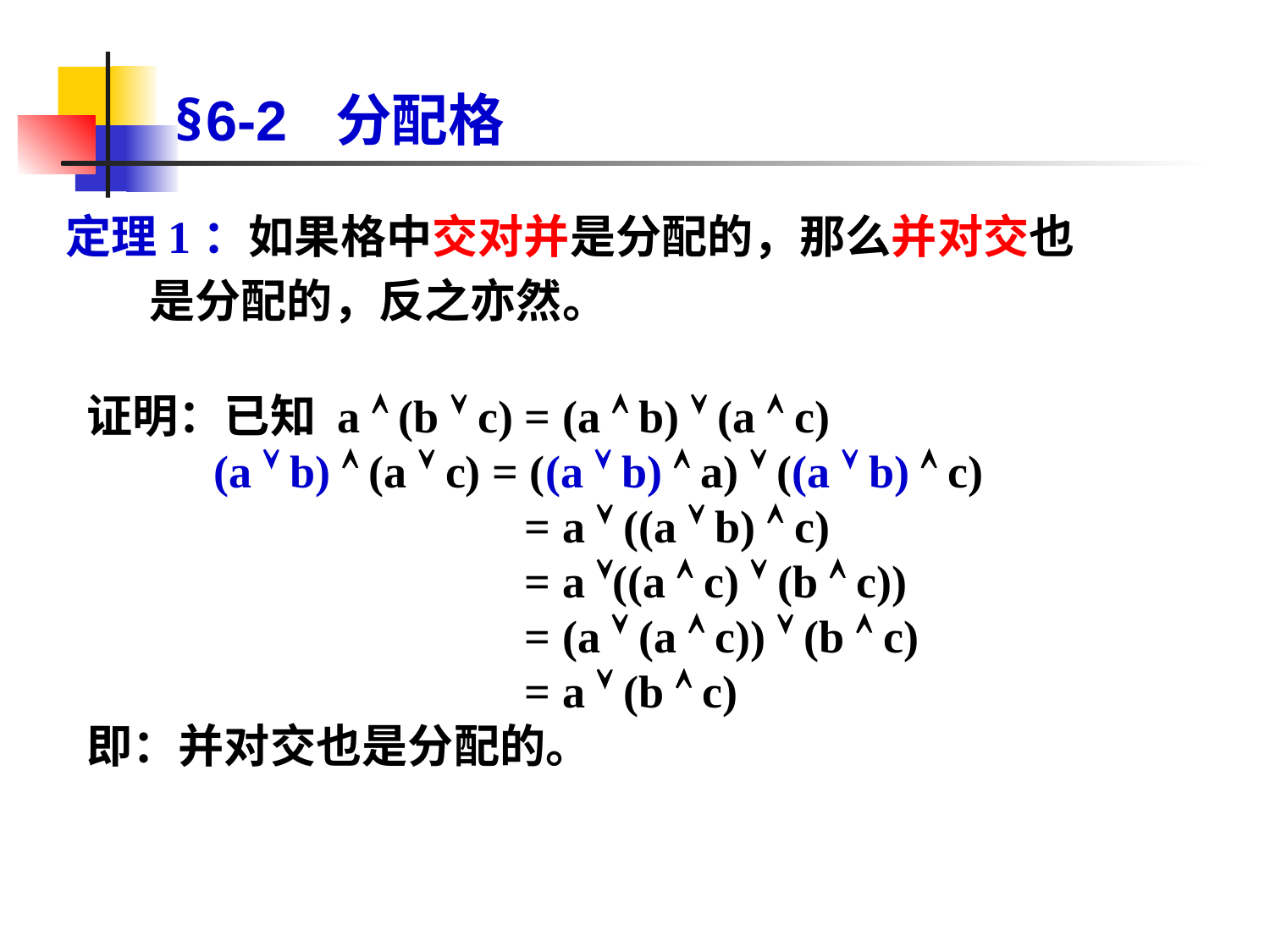

# §6-2 分配格
定理1：如果格中交对并是分配的，那么并对交也
       是分配的，反之亦然。
证明：已知 a ∧ (b ∨ c) = (a ∧ b) ∨ (a ∧ c)
	(a ∨ b) ∧ (a ∨ c) = ((a ∨ b) ∧ a) ∨ ((a ∨ b) ∧ c)
			     = a ∨ ((a ∨ b) ∧ c)
			     = a ∨((a ∧ c) ∨ (b ∧ c))
			     = (a ∨ (a ∧ c)) ∨ (b ∧ c)
			     = a ∨ (b ∧ c)
即：并对交也是分配的。
7